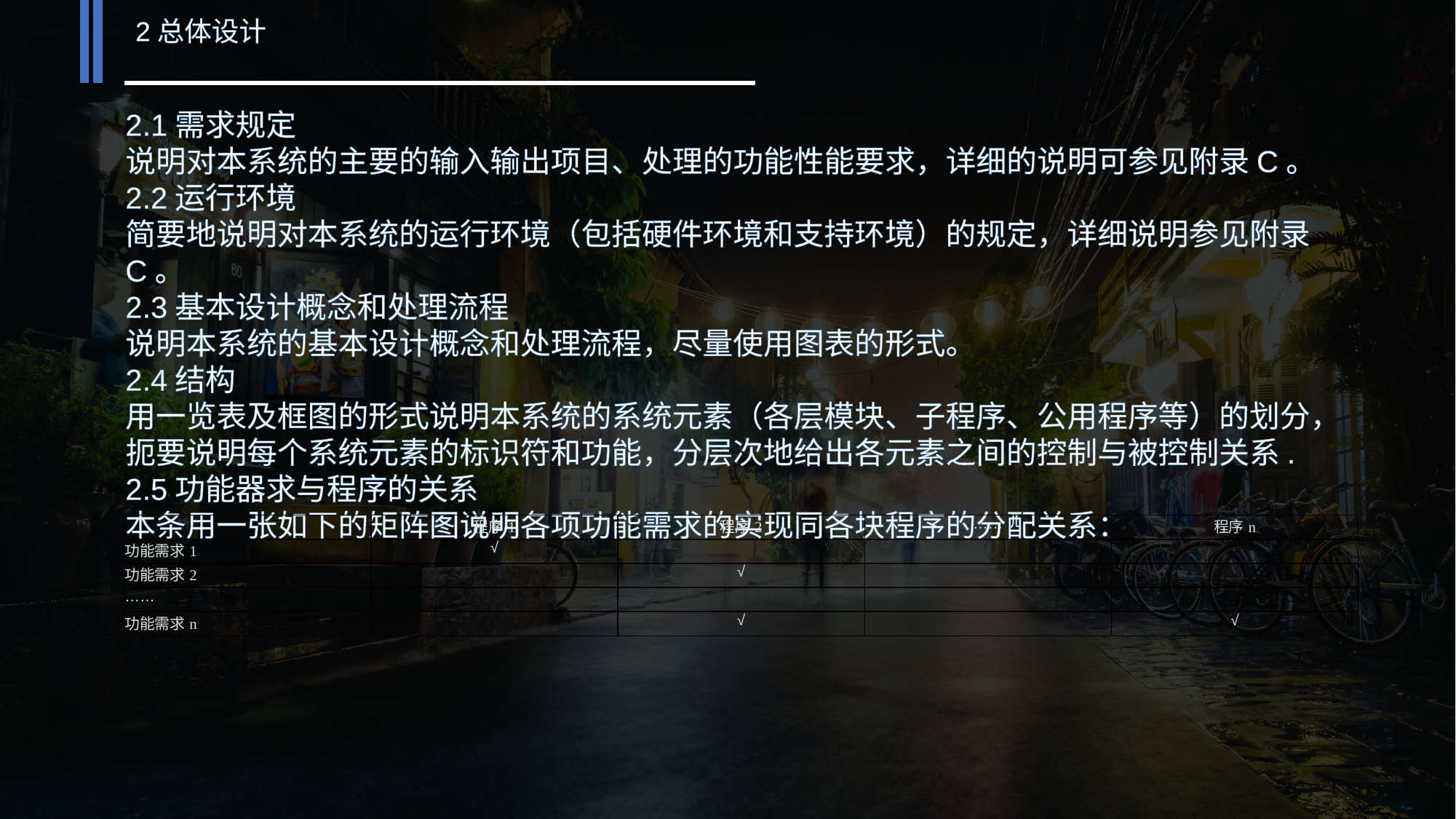

2总体设计
2.1需求规定
说明对本系统的主要的输入输出项目、处理的功能性能要求，详细的说明可参见附录C。
2.2运行环境
简要地说明对本系统的运行环境（包括硬件环境和支持环境）的规定，详细说明参见附录C。
2.3基本设计概念和处理流程
说明本系统的基本设计概念和处理流程，尽量使用图表的形式。
2.4结构
用一览表及框图的形式说明本系统的系统元素（各层模块、子程序、公用程序等）的划分，扼要说明每个系统元素的标识符和功能，分层次地给出各元素之间的控制与被控制关系.
2.5功能器求与程序的关系
本条用一张如下的矩阵图说明各项功能需求的实现同各块程序的分配关系：
|  | 程序1 | 程序2 | …… | 程序n |
| --- | --- | --- | --- | --- |
| 功能需求1 | √ |  |  |  |
| 功能需求2 |  | √ |  |  |
| …… |  |  |  |  |
| 功能需求n |  | √ |  | √ |